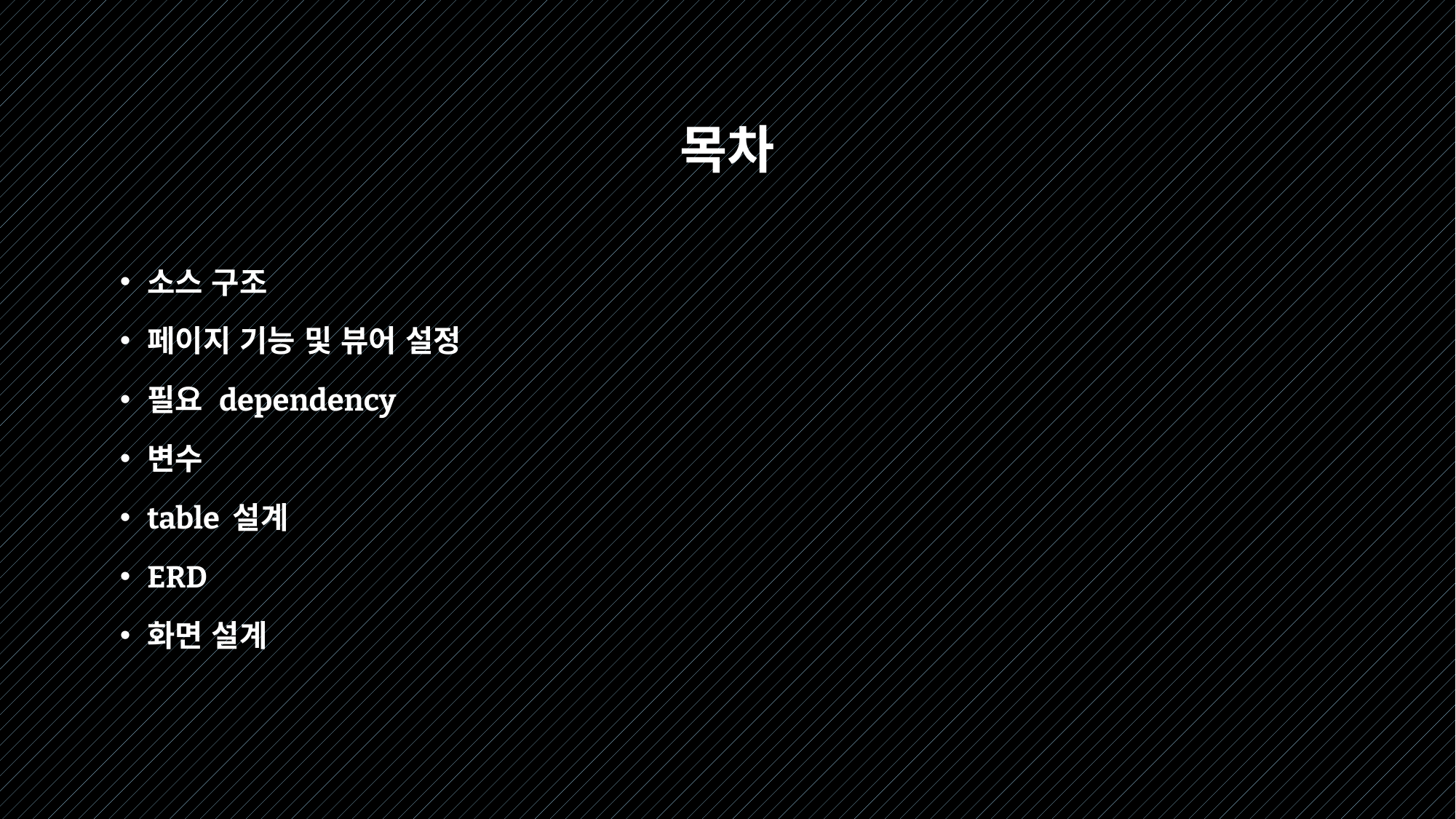

# 목차
소스 구조
페이지 기능 및 뷰어 설정
필요 dependency
변수
table 설계
ERD
화면 설계